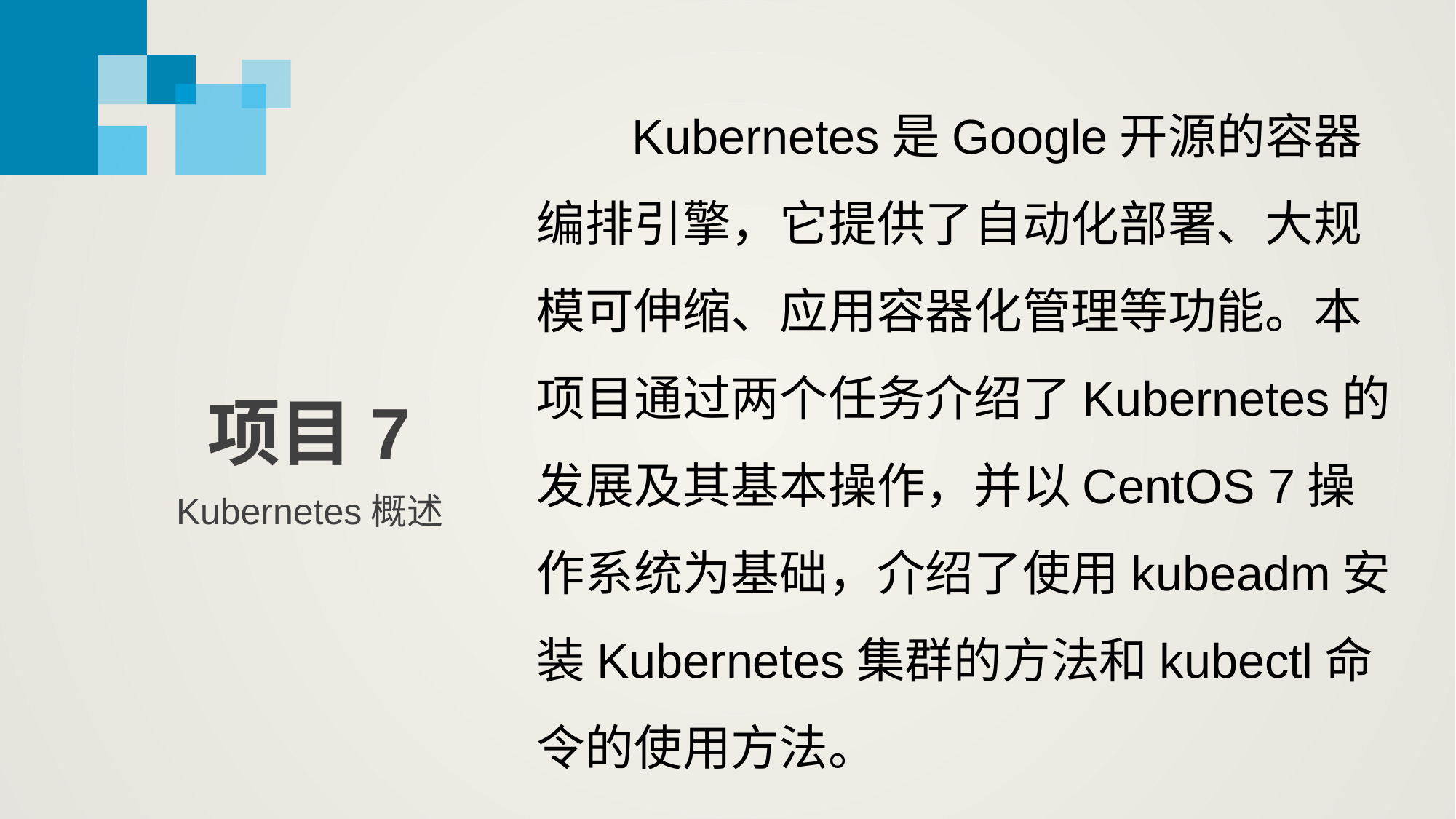

Kubernetes是Google开源的容器编排引擎，它提供了自动化部署、大规模可伸缩、应用容器化管理等功能。本项目通过两个任务介绍了Kubernetes的发展及其基本操作，并以CentOS 7操作系统为基础，介绍了使用kubeadm安装Kubernetes集群的方法和kubectl命令的使用方法。
项目7
Kubernetes概述